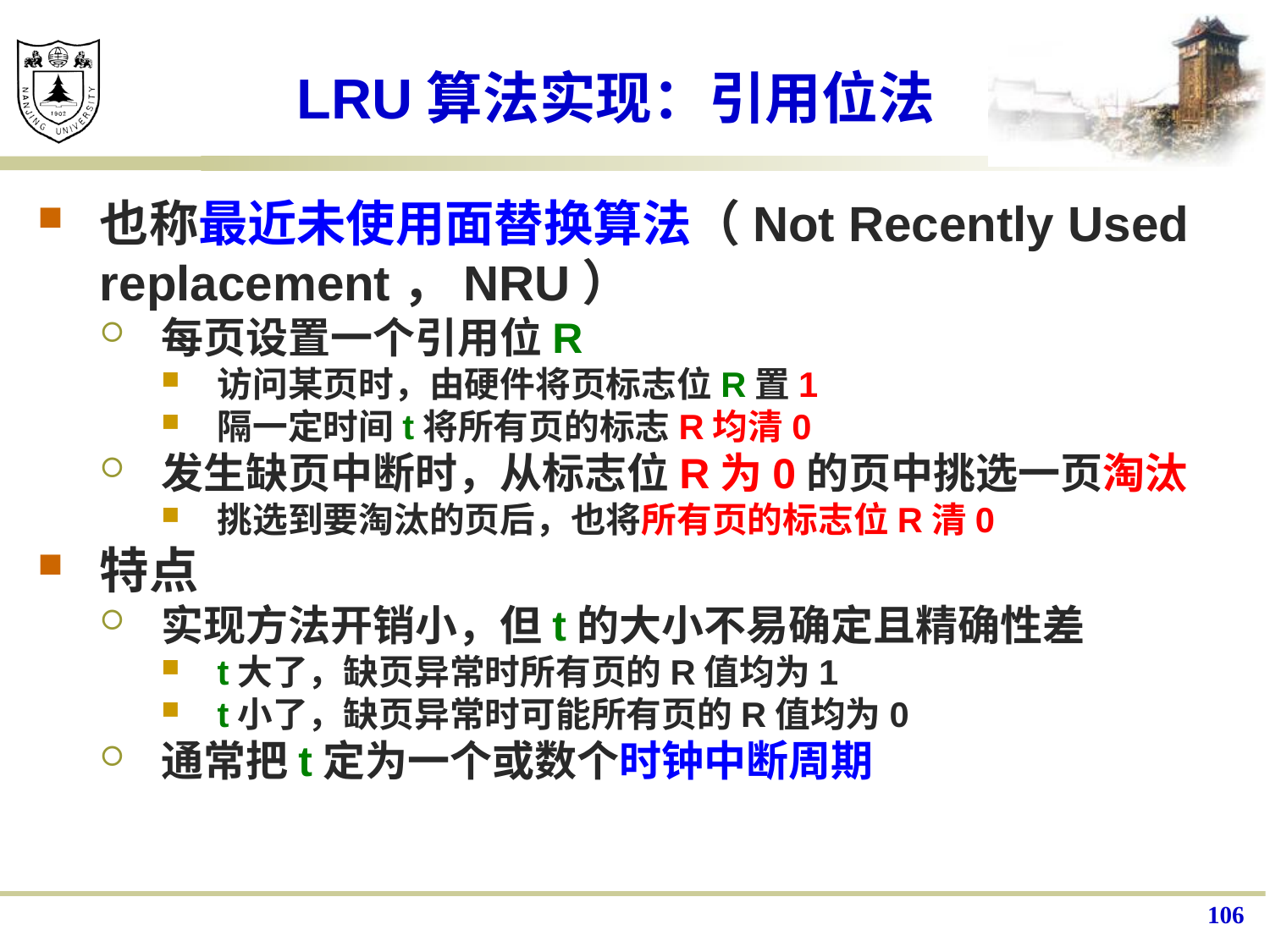

# LRU算法实现：引用位法
也称最近未使用面替换算法（Not Recently Used replacement，NRU）
每页设置一个引用位R
访问某页时，由硬件将页标志位R置1
隔一定时间t将所有页的标志R均清0
发生缺页中断时，从标志位R为0的页中挑选一页淘汰
挑选到要淘汰的页后，也将所有页的标志位R清0
特点
实现方法开销小，但t的大小不易确定且精确性差
t大了，缺页异常时所有页的R值均为1
t小了，缺页异常时可能所有页的R值均为0
通常把t定为一个或数个时钟中断周期

106